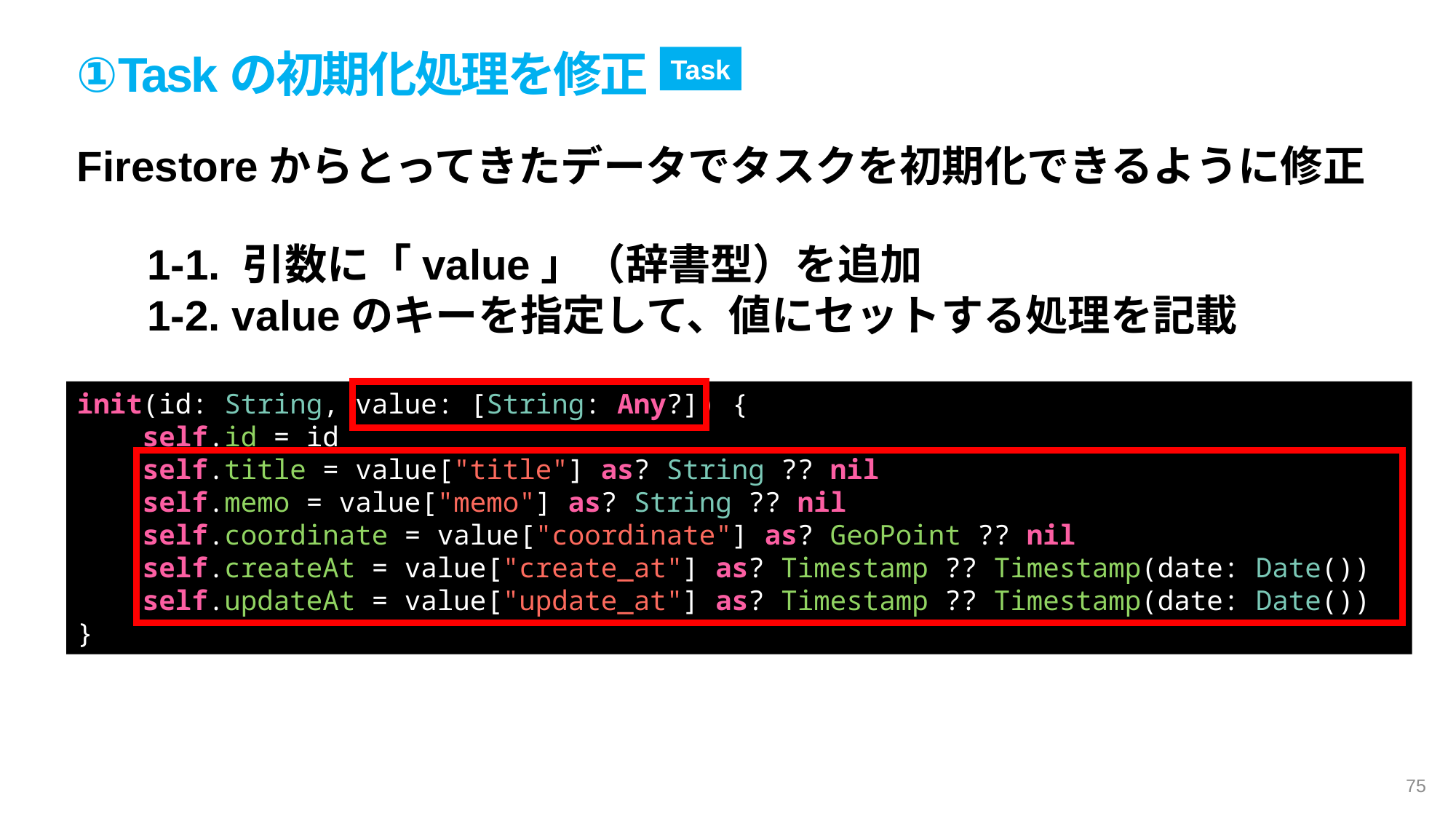

①Taskの初期化処理を修正
Task
Firestoreからとってきたデータでタスクを初期化できるように修正
1-1. 引数に「value」（辞書型）を追加
1-2. valueのキーを指定して、値にセットする処理を記載
init(id: String, value: [String: Any?]) {
    self.id = id
    self.title = value["title"] as? String ?? nil
    self.memo = value["memo"] as? String ?? nil
    self.coordinate = value["coordinate"] as? GeoPoint ?? nil
    self.createAt = value["create_at"] as? Timestamp ?? Timestamp(date: Date())
    self.updateAt = value["update_at"] as? Timestamp ?? Timestamp(date: Date())
}

75